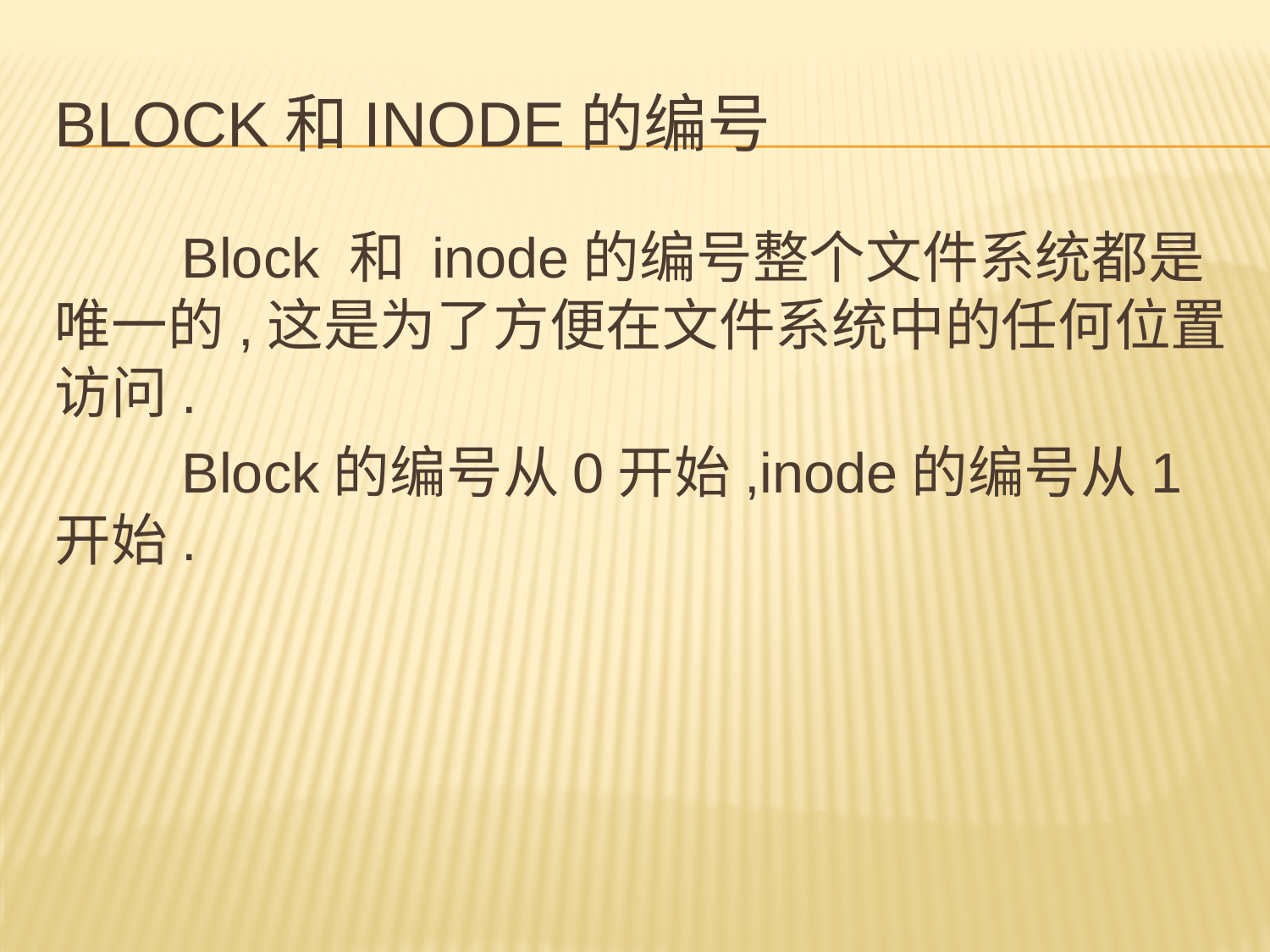

# BLOCK和inode的编号
	Block 和 inode的编号整个文件系统都是唯一的,这是为了方便在文件系统中的任何位置访问.
	Block的编号从0开始,inode的编号从1开始.